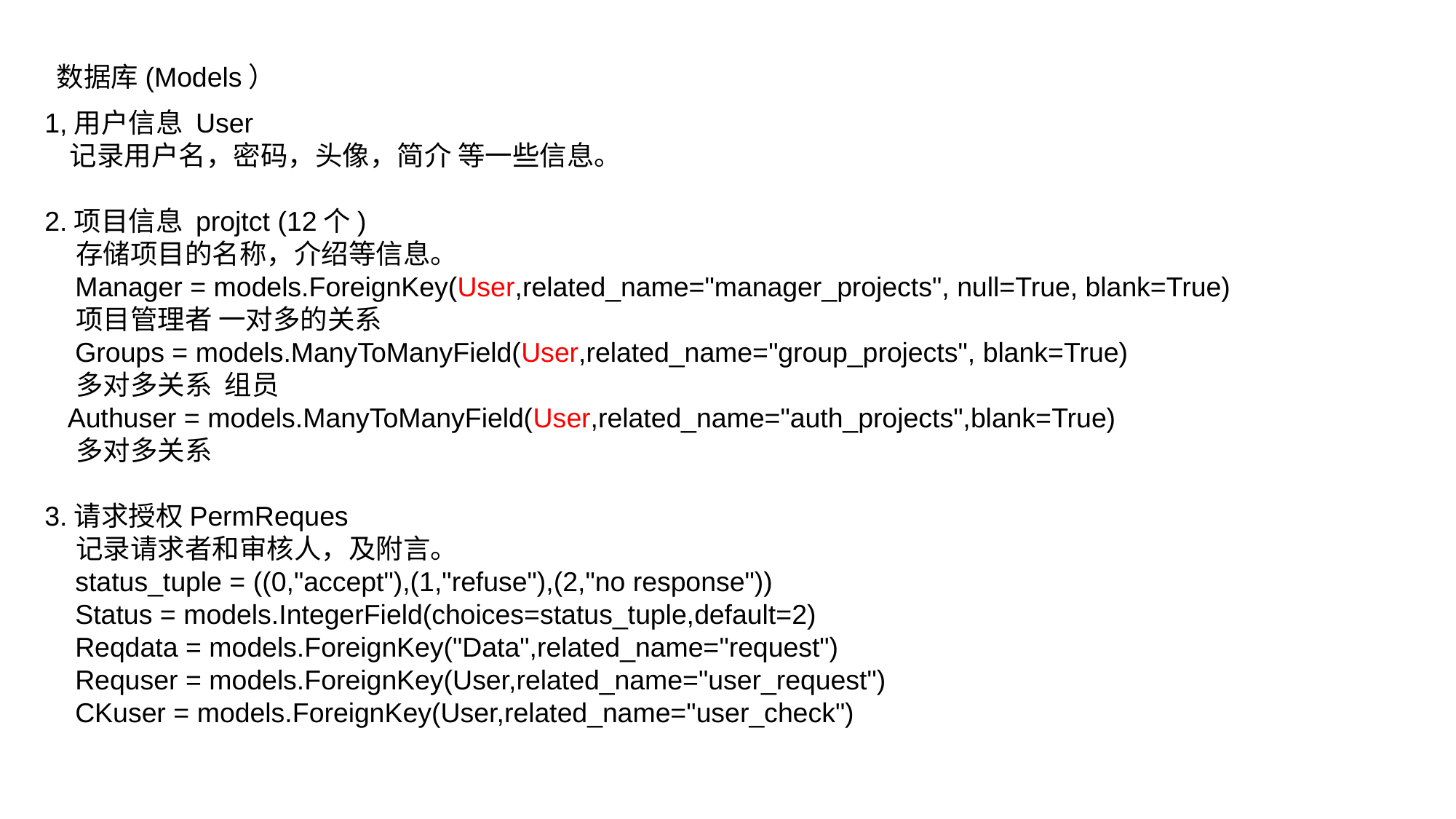

数据库(Models）
1,用户信息 User
   记录用户名，密码，头像，简介 等一些信息。

2.项目信息 projtct (12个)
    存储项目的名称，介绍等信息。
    Manager = models.ForeignKey(User,related_name="manager_projects", null=True, blank=True)
    项目管理者 一对多的关系
    Groups = models.ManyToManyField(User,related_name="group_projects", blank=True)
    多对多关系  组员
   Authuser = models.ManyToManyField(User,related_name="auth_projects",blank=True)
    多对多关系

3.请求授权PermReques
    记录请求者和审核人，及附言。
    status_tuple = ((0,"accept"),(1,"refuse"),(2,"no response"))
    Status = models.IntegerField(choices=status_tuple,default=2)
    Reqdata = models.ForeignKey("Data",related_name="request")
    Requser = models.ForeignKey(User,related_name="user_request")
    CKuser = models.ForeignKey(User,related_name="user_check")